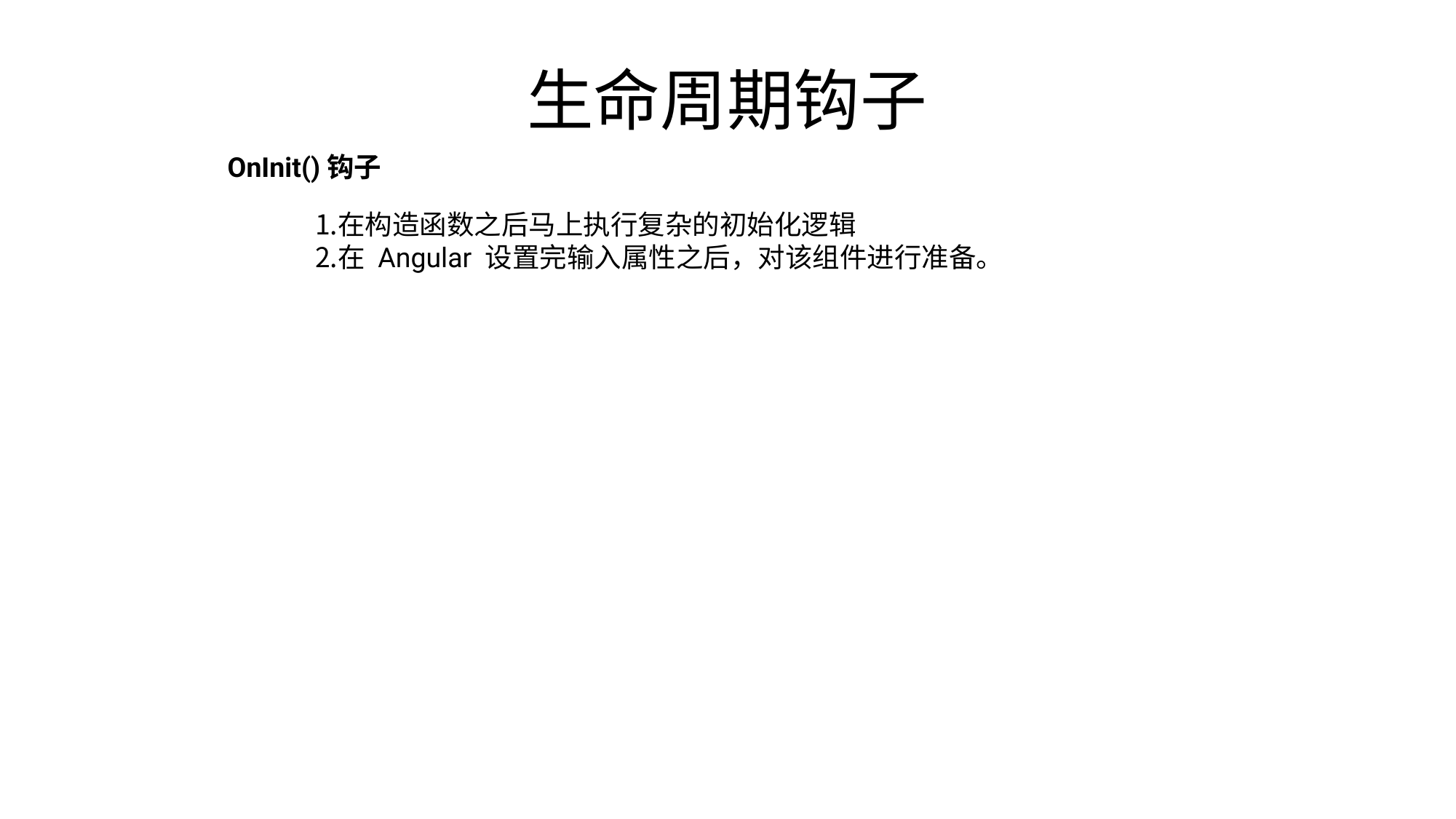

生命周期钩子
OnInit()钩子
在构造函数之后马上执行复杂的初始化逻辑
在 Angular 设置完输入属性之后，对该组件进行准备。